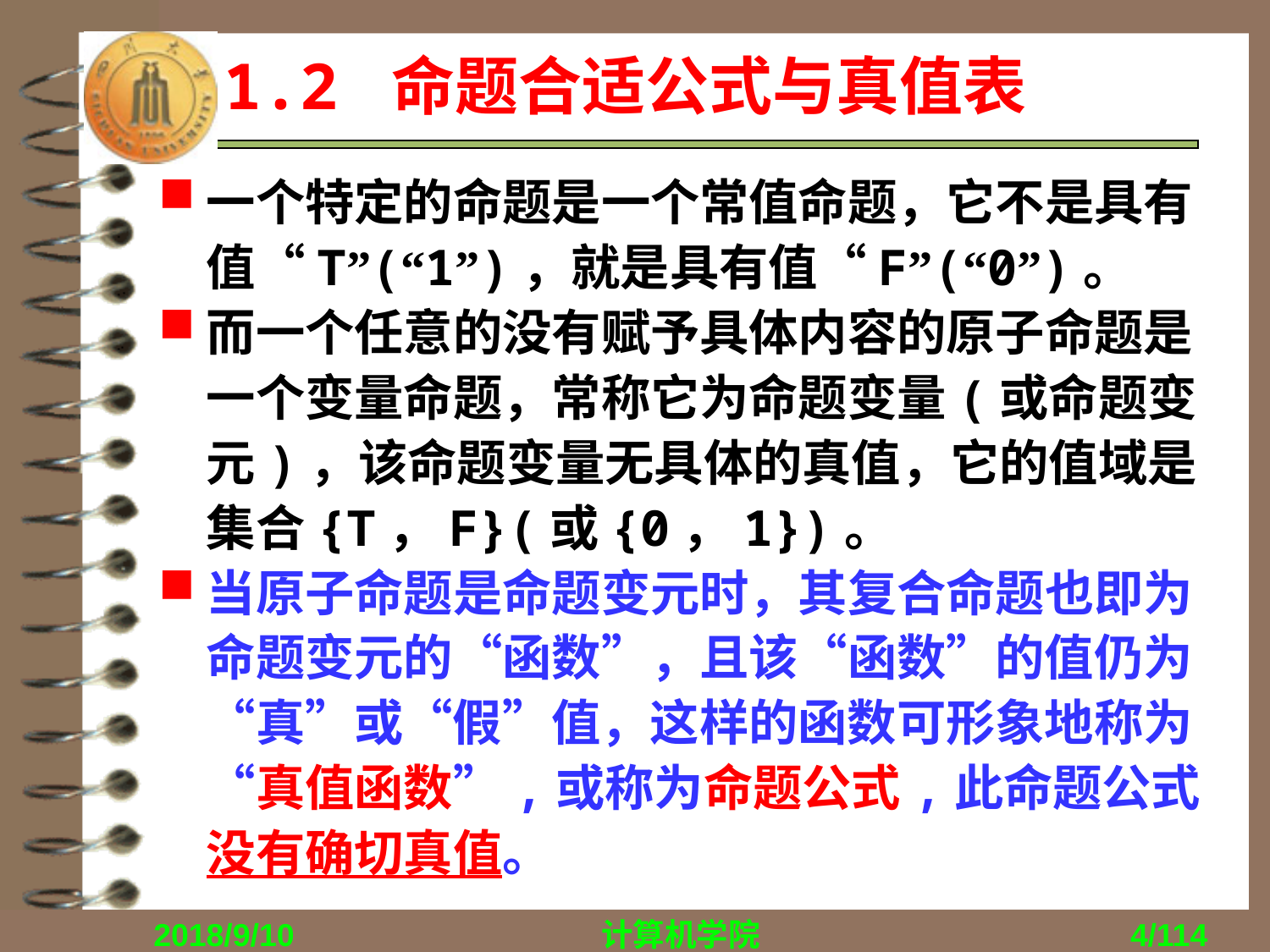

# 1.2 命题合适公式与真值表
一个特定的命题是一个常值命题，它不是具有值“T”(“1”)，就是具有值“F”(“0”)。
而一个任意的没有赋予具体内容的原子命题是一个变量命题，常称它为命题变量(或命题变元)，该命题变量无具体的真值，它的值域是集合{T，F}(或{0，1})。
当原子命题是命题变元时，其复合命题也即为命题变元的“函数”，且该“函数”的值仍为“真”或“假”值，这样的函数可形象地称为“真值函数”,或称为命题公式,此命题公式没有确切真值。
2018/9/10
计算机学院
4/114